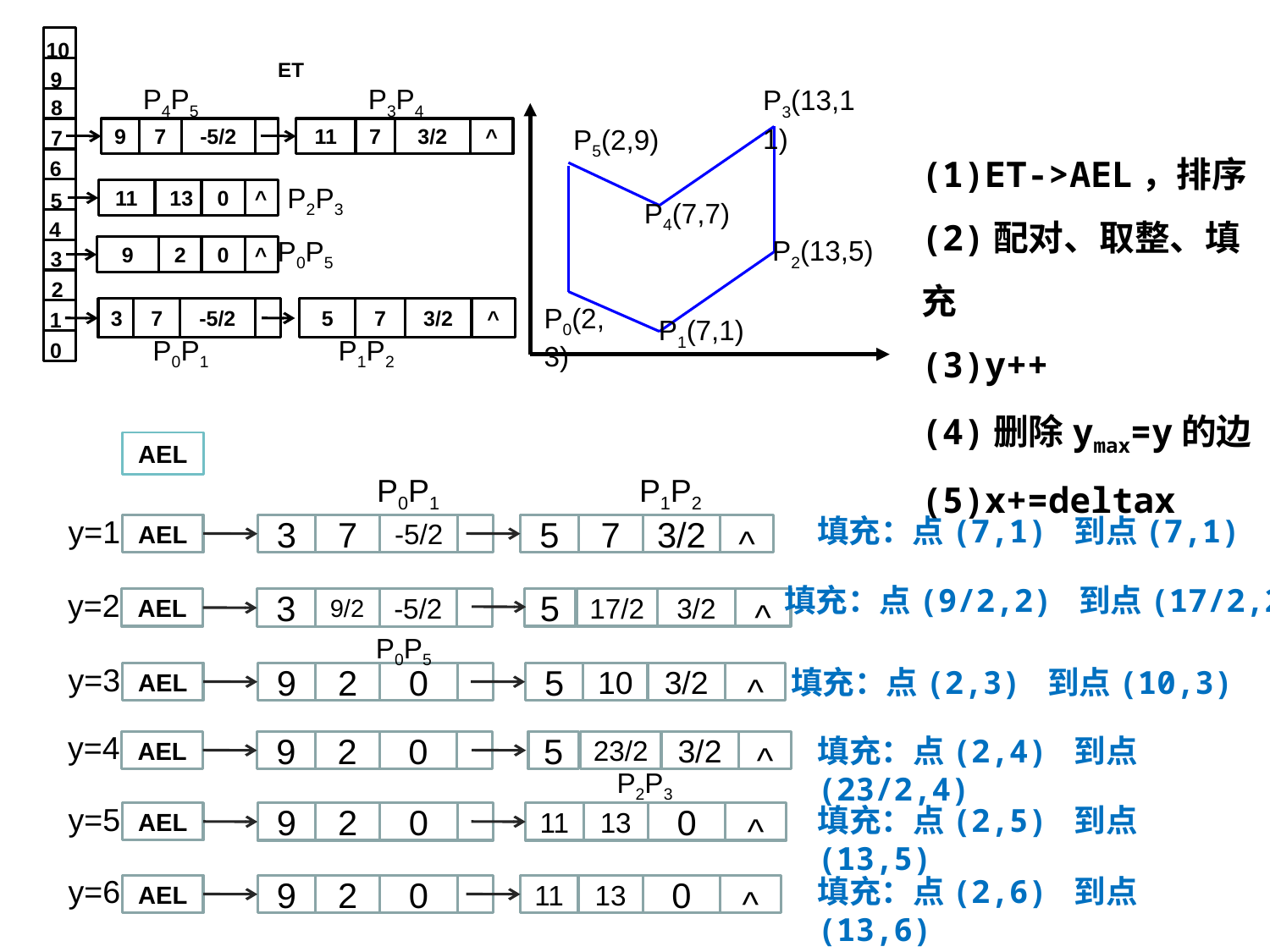

ET

10

9
8

7

6

5

4
3

2
1

0

P4P5
P3P4
^
11
7
3/2
9
7
-5/2

P2P3
11
13
0
^
P0P5
9
2
0
^
3
7

-5/2
5
7
3/2
^
P0P1
P1P2
P3(13,11)
P5(2,9)
P4(7,7)
P2(13,5)
P0(2,3)
P1(7,1)
(1)ET->AEL，排序
(2)配对、取整、填充
(3)y++
(4)删除ymax=y的边
(5)x+=deltax
AEL
P0P1
P1P2
3
7
-5/2

^
5
7
3/2
y=1
AEL
填充：点(7,1) 到点(7,1)
填充：点(9/2,2) 到点(17/2,2)
y=2
3
9/2
-5/2

5
17/2
3/2
^

AEL
P0P5
9
2
0

5
10
3/2
^

y=3
AEL
填充：点(2,3) 到点(10,3)
y=4
9
2
0

^

5
23/2
3/2
AEL
填充：点(2,4) 到点(23/2,4)
P2P3
y=5
9
2
0

11
13
0
^

AEL
填充：点(2,5) 到点(13,5)
y=6
9
2
0

11
13
0
^
AEL
填充：点(2,6) 到点(13,6)